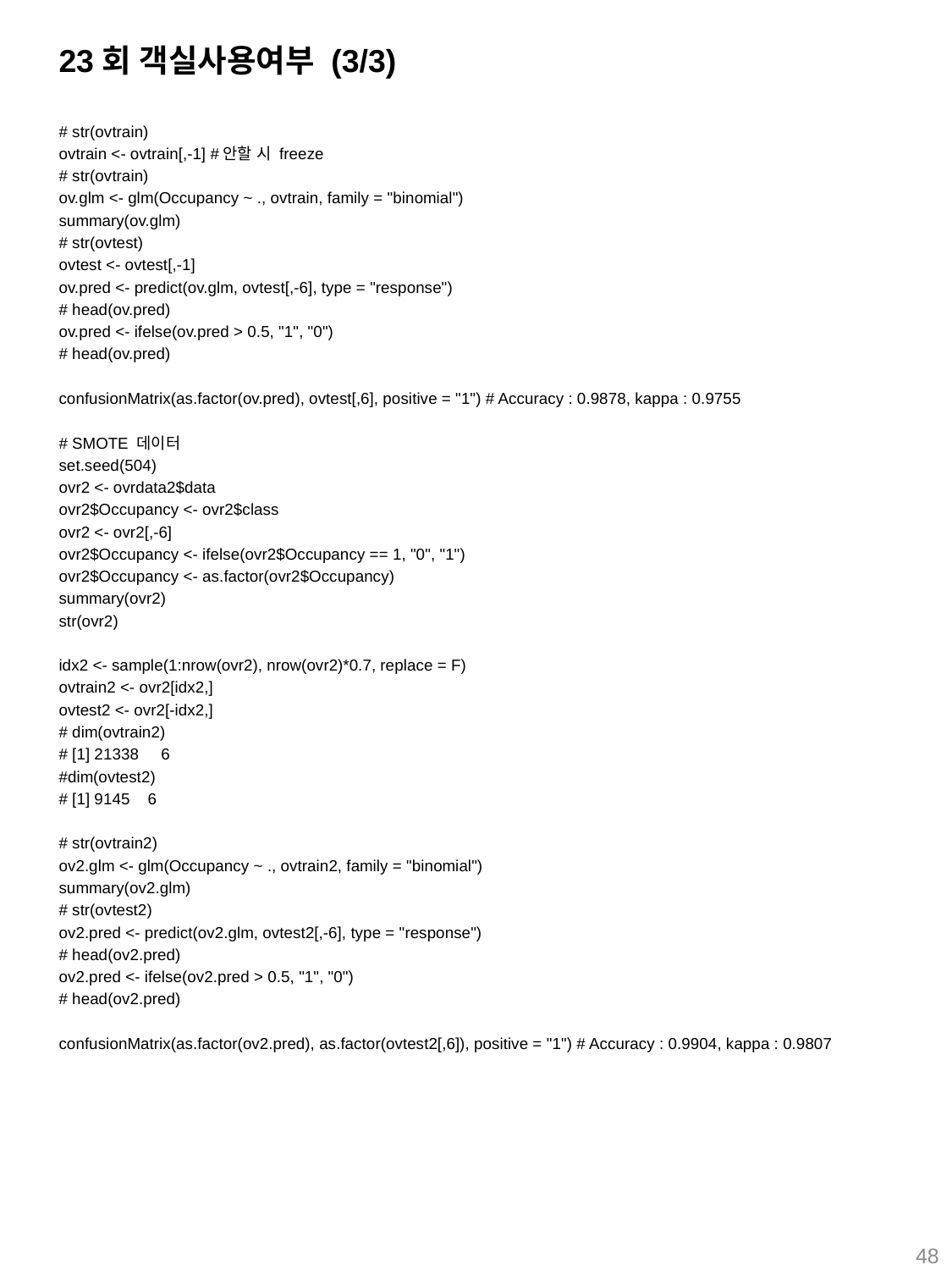

# 23회 객실사용여부 (3/3)
# str(ovtrain)
ovtrain <- ovtrain[,-1] #안할 시 freeze
# str(ovtrain)
ov.glm <- glm(Occupancy ~ ., ovtrain, family = "binomial")
summary(ov.glm)
# str(ovtest)
ovtest <- ovtest[,-1]
ov.pred <- predict(ov.glm, ovtest[,-6], type = "response")
# head(ov.pred)
ov.pred <- ifelse(ov.pred > 0.5, "1", "0")
# head(ov.pred)

confusionMatrix(as.factor(ov.pred), ovtest[,6], positive = "1") # Accuracy : 0.9878, kappa : 0.9755

# SMOTE 데이터
set.seed(504)
ovr2 <- ovrdata2$data
ovr2$Occupancy <- ovr2$class
ovr2 <- ovr2[,-6]
ovr2$Occupancy <- ifelse(ovr2$Occupancy == 1, "0", "1")
ovr2$Occupancy <- as.factor(ovr2$Occupancy)
summary(ovr2)
str(ovr2)

idx2 <- sample(1:nrow(ovr2), nrow(ovr2)*0.7, replace = F)
ovtrain2 <- ovr2[idx2,]
ovtest2 <- ovr2[-idx2,]
# dim(ovtrain2)
# [1] 21338     6
#dim(ovtest2)
# [1] 9145    6

# str(ovtrain2)
ov2.glm <- glm(Occupancy ~ ., ovtrain2, family = "binomial")
summary(ov2.glm)
# str(ovtest2)
ov2.pred <- predict(ov2.glm, ovtest2[,-6], type = "response")
# head(ov2.pred)
ov2.pred <- ifelse(ov2.pred > 0.5, "1", "0")
# head(ov2.pred)

confusionMatrix(as.factor(ov2.pred), as.factor(ovtest2[,6]), positive = "1") # Accuracy : 0.9904, kappa : 0.9807
48